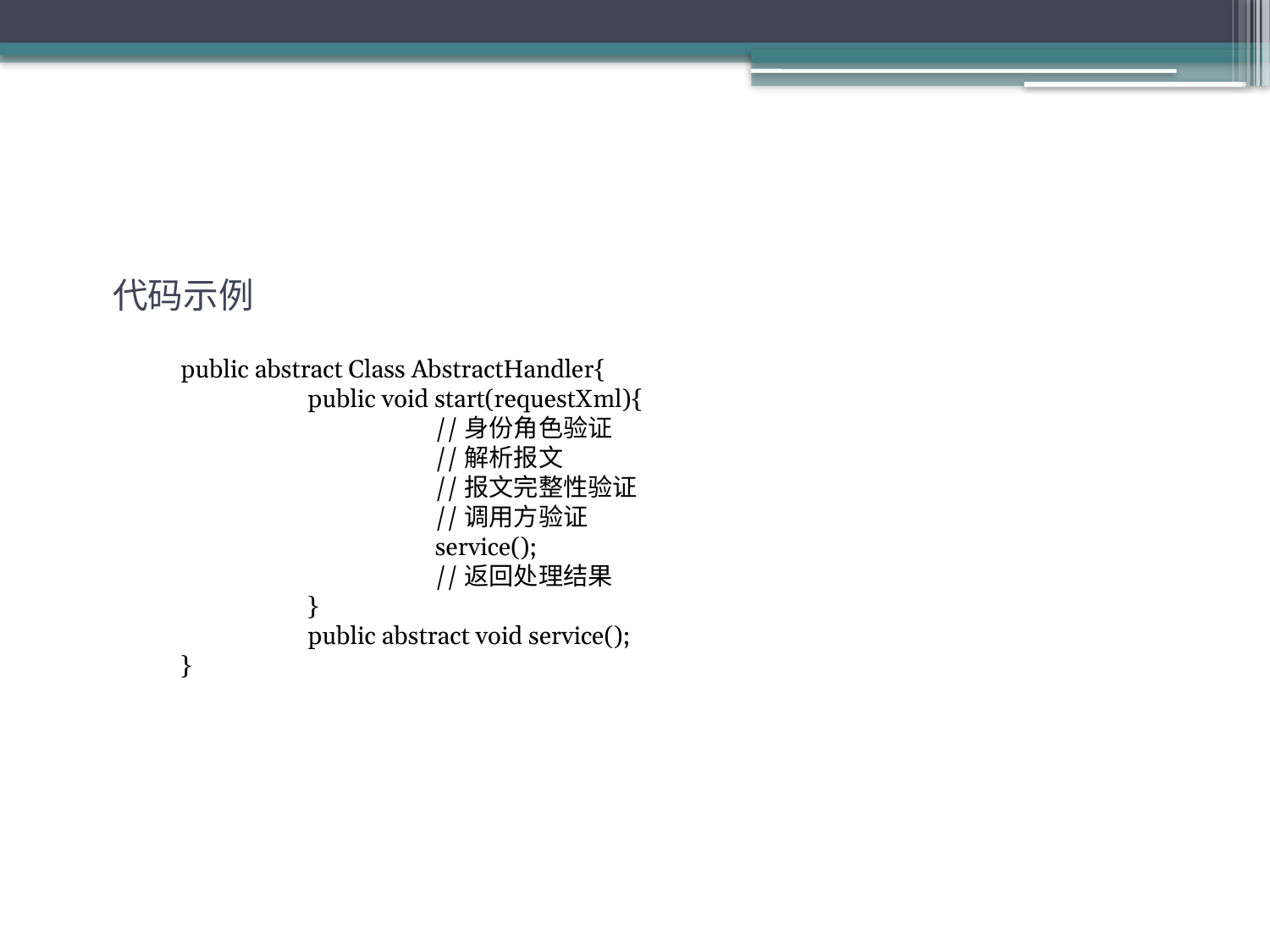

代码示例
public abstract Class AbstractHandler{
	public void start(requestXml){
		//身份角色验证
		//解析报文
		//报文完整性验证
		//调用方验证
		service();
		//返回处理结果
	}
	public abstract void service();
}